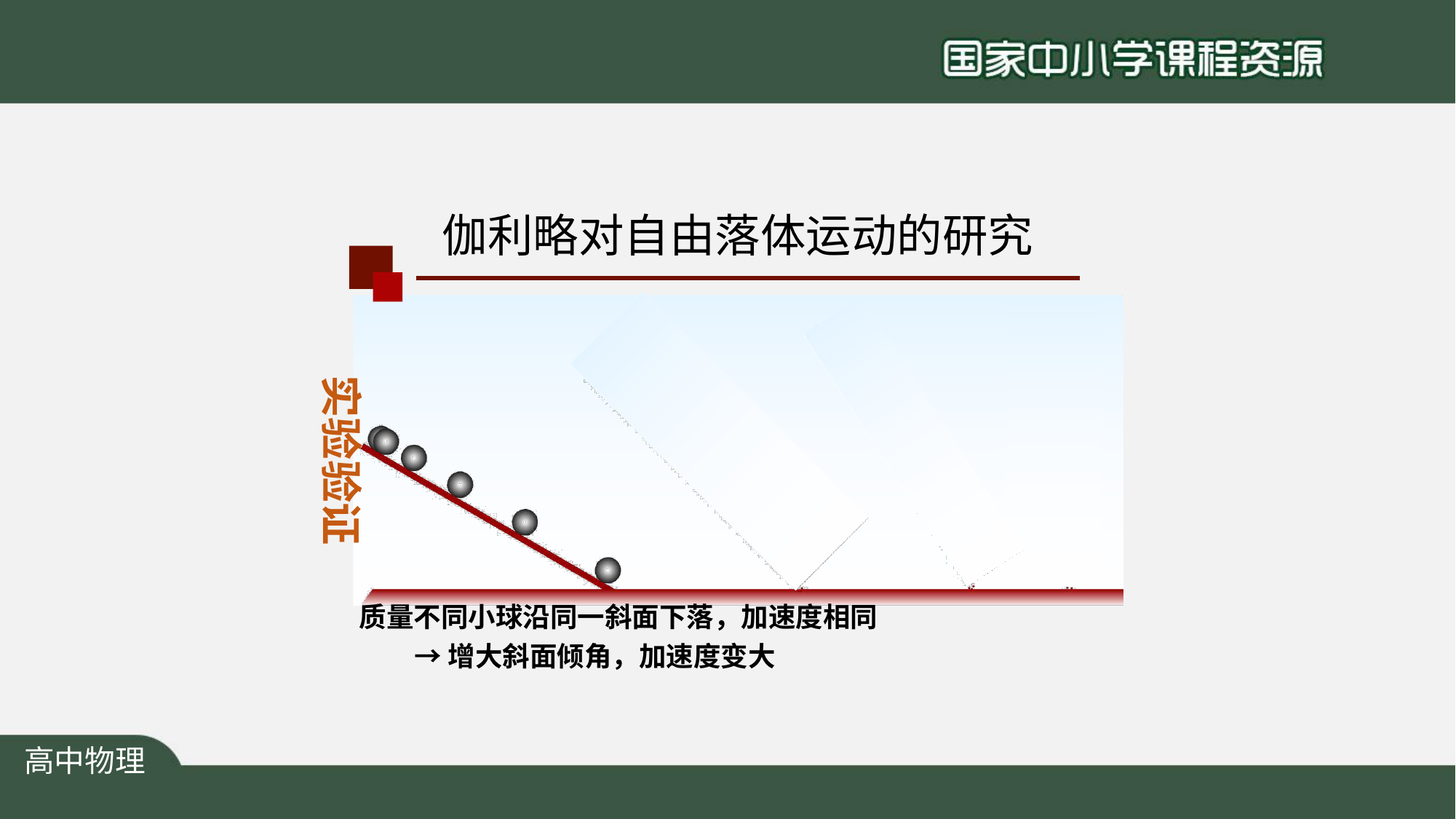

# 伽利略对自由落体运动的研究

实验验证
质量不同小球沿同一斜面下落，加速度相同
→增大斜面倾角，加速度变大
高中物理